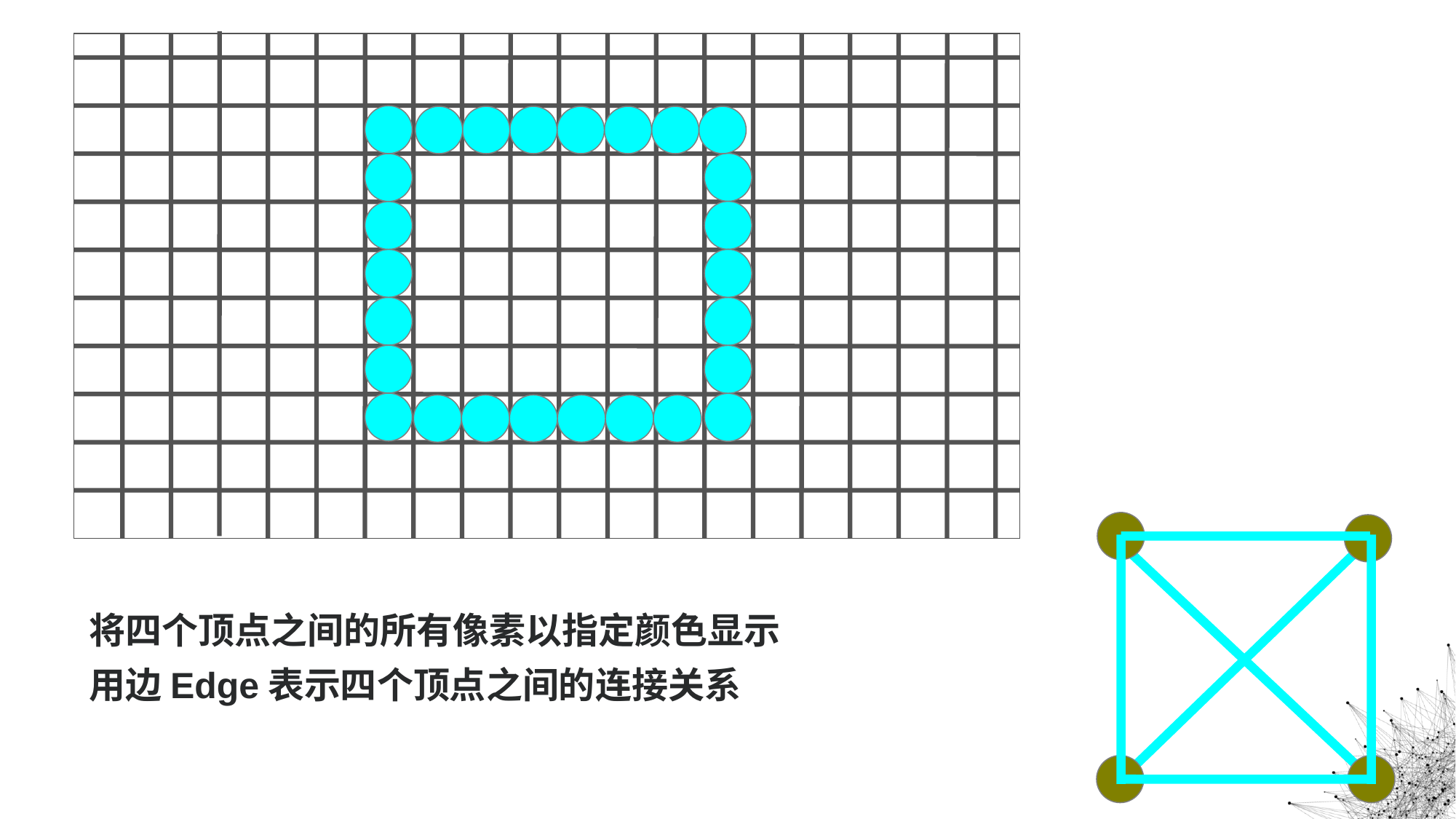

#

将四个顶点之间的所有像素以指定颜色显示
用边Edge表示四个顶点之间的连接关系